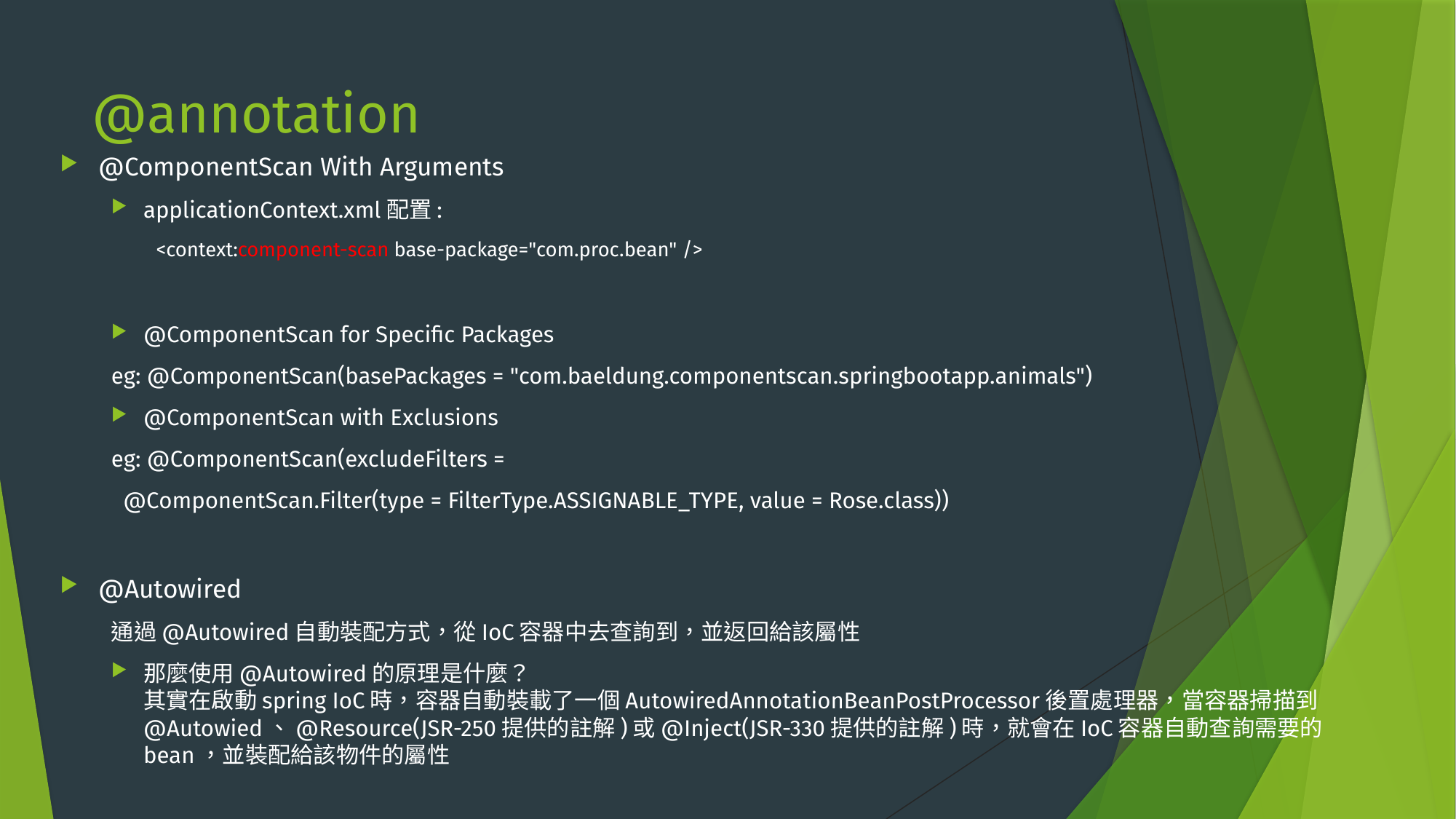

# @annotation
@ComponentScan With Arguments
applicationContext.xml配置:
<context:component-scan base-package="com.proc.bean" />

@ComponentScan for Specific Packages
eg: @ComponentScan(basePackages = "com.baeldung.componentscan.springbootapp.animals")
@ComponentScan with Exclusions
eg: @ComponentScan(excludeFilters =
  @ComponentScan.Filter(type = FilterType.ASSIGNABLE_TYPE, value = Rose.class))

@Autowired
通過@Autowired自動裝配方式，從IoC容器中去查詢到，並返回給該屬性
那麼使用@Autowired的原理是什麼？
其實在啟動spring IoC時，容器自動裝載了一個AutowiredAnnotationBeanPostProcessor後置處理器，當容器掃描到@Autowied、@Resource(JSR-250提供的註解)或@Inject(JSR-330提供的註解)時，就會在IoC容器自動查詢需要的bean，並裝配給該物件的屬性